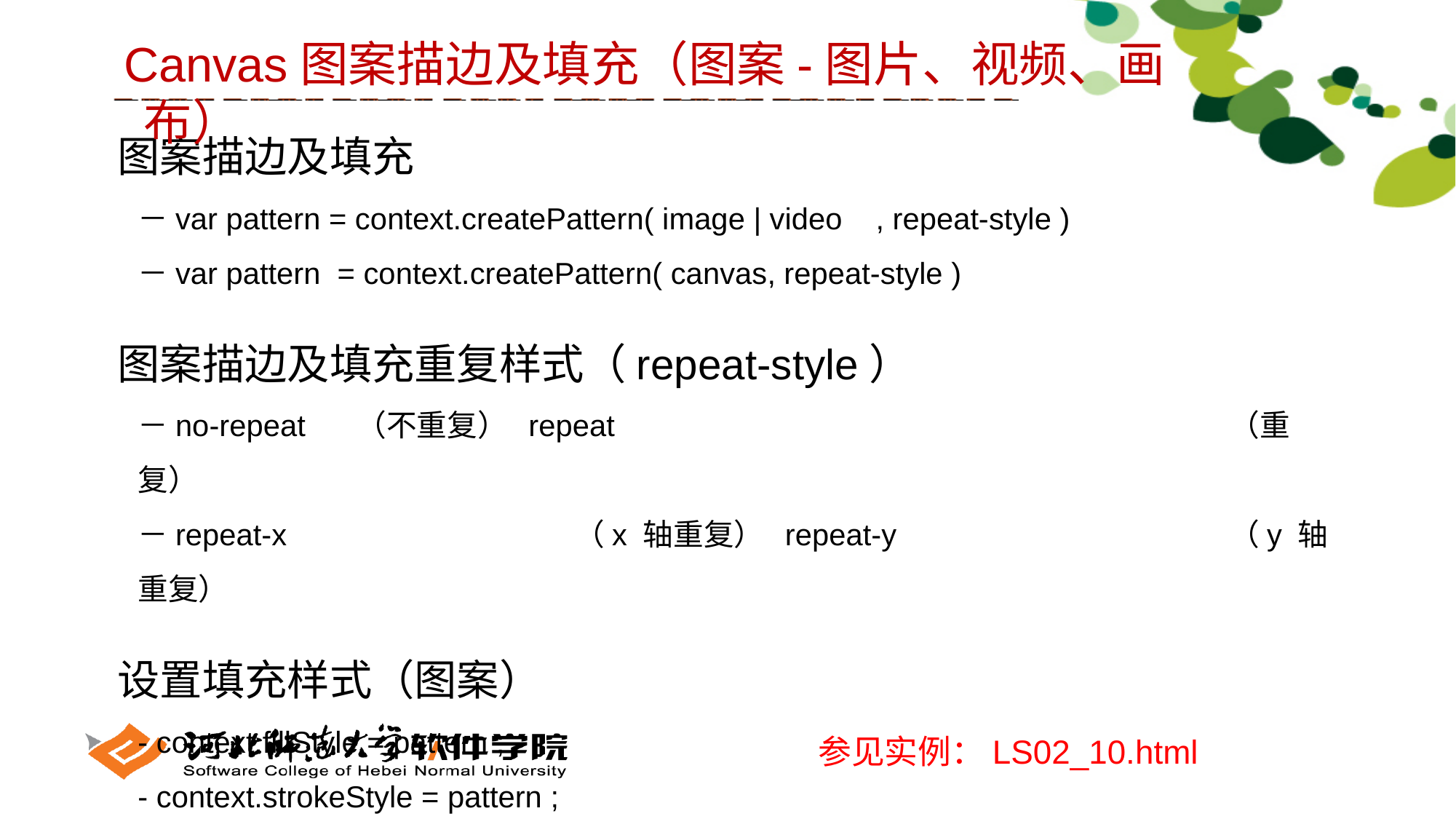

Canvas图案描边及填充（图案-图片、视频、画布）
图案描边及填充
－var pattern = context.createPattern( image | video    , repeat-style )
－var pattern  = context.createPattern( canvas, repeat-style )
图案描边及填充重复样式（repeat-style）
－no-repeat	（不重复）  repeat 						（重复）
－repeat-x 			（x 轴重复）  repeat-y 			（y 轴重复）
设置填充样式（图案）
- context.fillStyle = pattern ;
- context.strokeStyle = pattern ;

参见实例：LS02_10.html